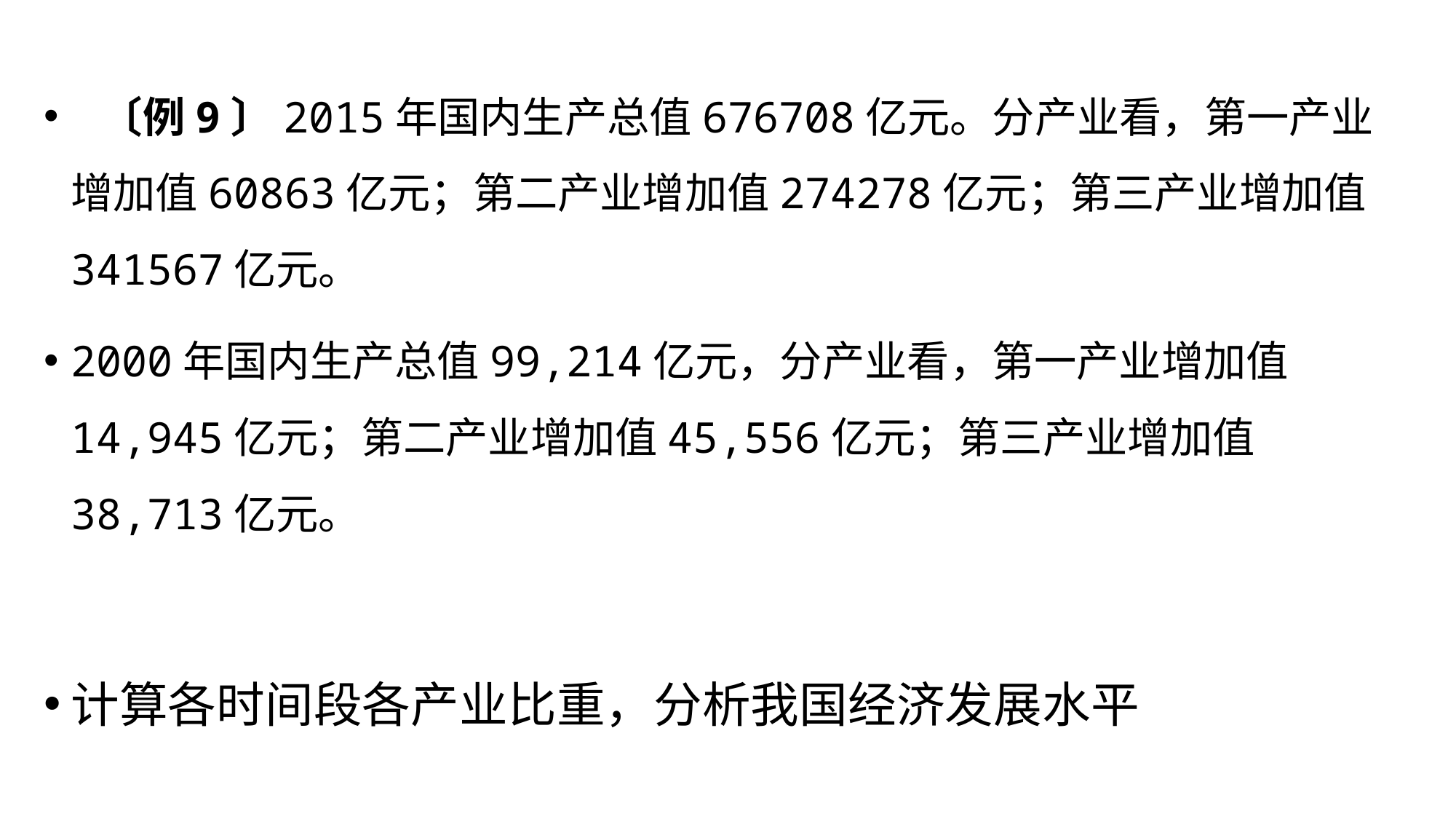

〔例9〕2015年国内生产总值676708亿元。分产业看，第一产业增加值60863亿元；第二产业增加值274278亿元；第三产业增加值341567亿元。
2000年国内生产总值99,214亿元，分产业看，第一产业增加值14,945亿元；第二产业增加值45,556亿元；第三产业增加值38,713亿元。

计算各时间段各产业比重，分析我国经济发展水平